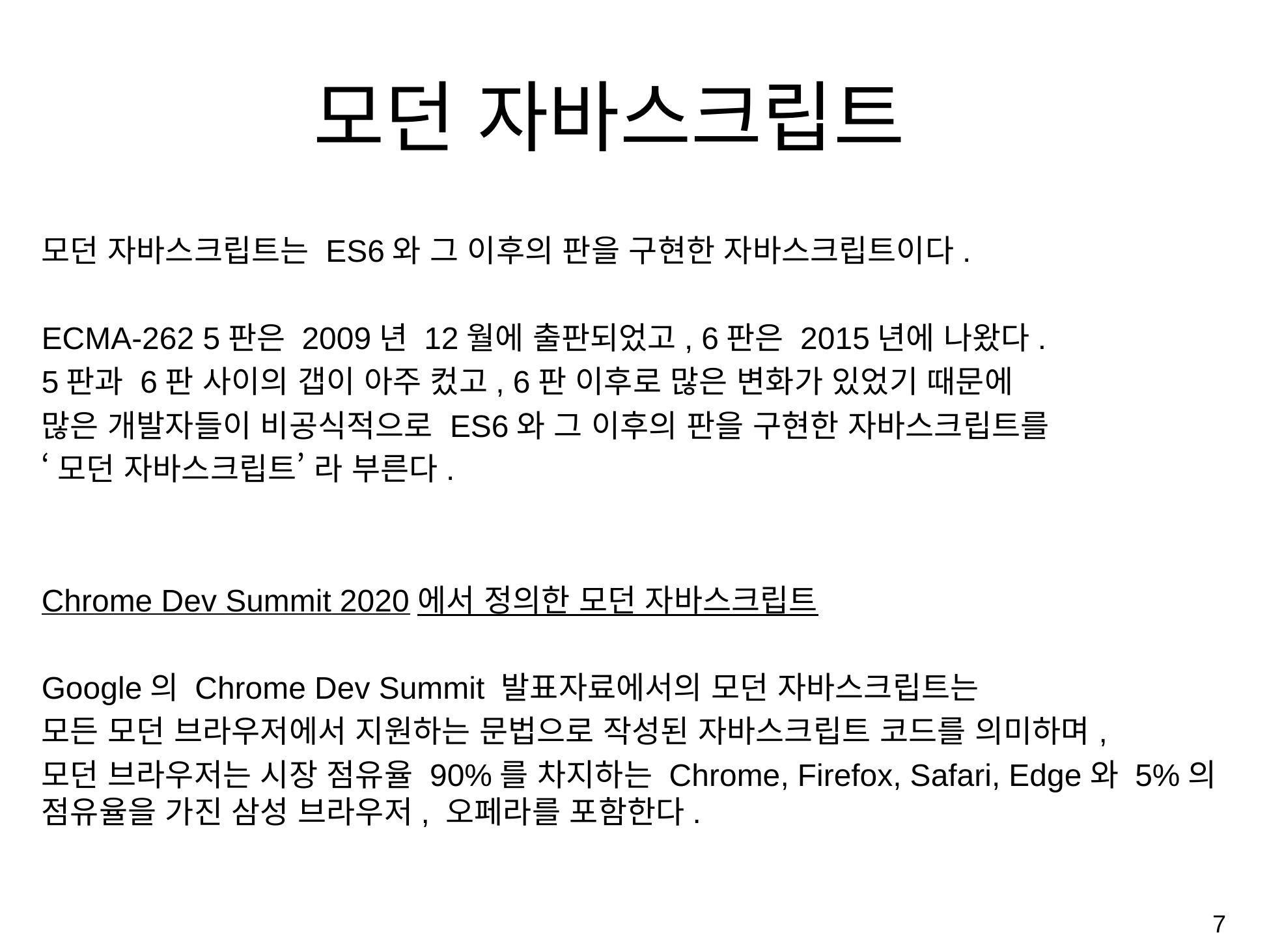

# 모던 자바스크립트
모던 자바스크립트는 ES6와 그 이후의 판을 구현한 자바스크립트이다.

ECMA-262 5판은 2009년 12월에 출판되었고, 6판은 2015년에 나왔다.
5판과 6판 사이의 갭이 아주 컸고, 6판 이후로 많은 변화가 있었기 때문에
많은 개발자들이 비공식적으로 ES6와 그 이후의 판을 구현한 자바스크립트를
‘모던 자바스크립트’ 라 부른다.

Chrome Dev Summit 2020에서 정의한 모던 자바스크립트

Google의 Chrome Dev Summit 발표자료에서의 모던 자바스크립트는
모든 모던 브라우저에서 지원하는 문법으로 작성된 자바스크립트 코드를 의미하며,
모던 브라우저는 시장 점유율 90%를 차지하는 Chrome, Firefox, Safari, Edge와 5%의 점유율을 가진 삼성 브라우저, 오페라를 포함한다.
7